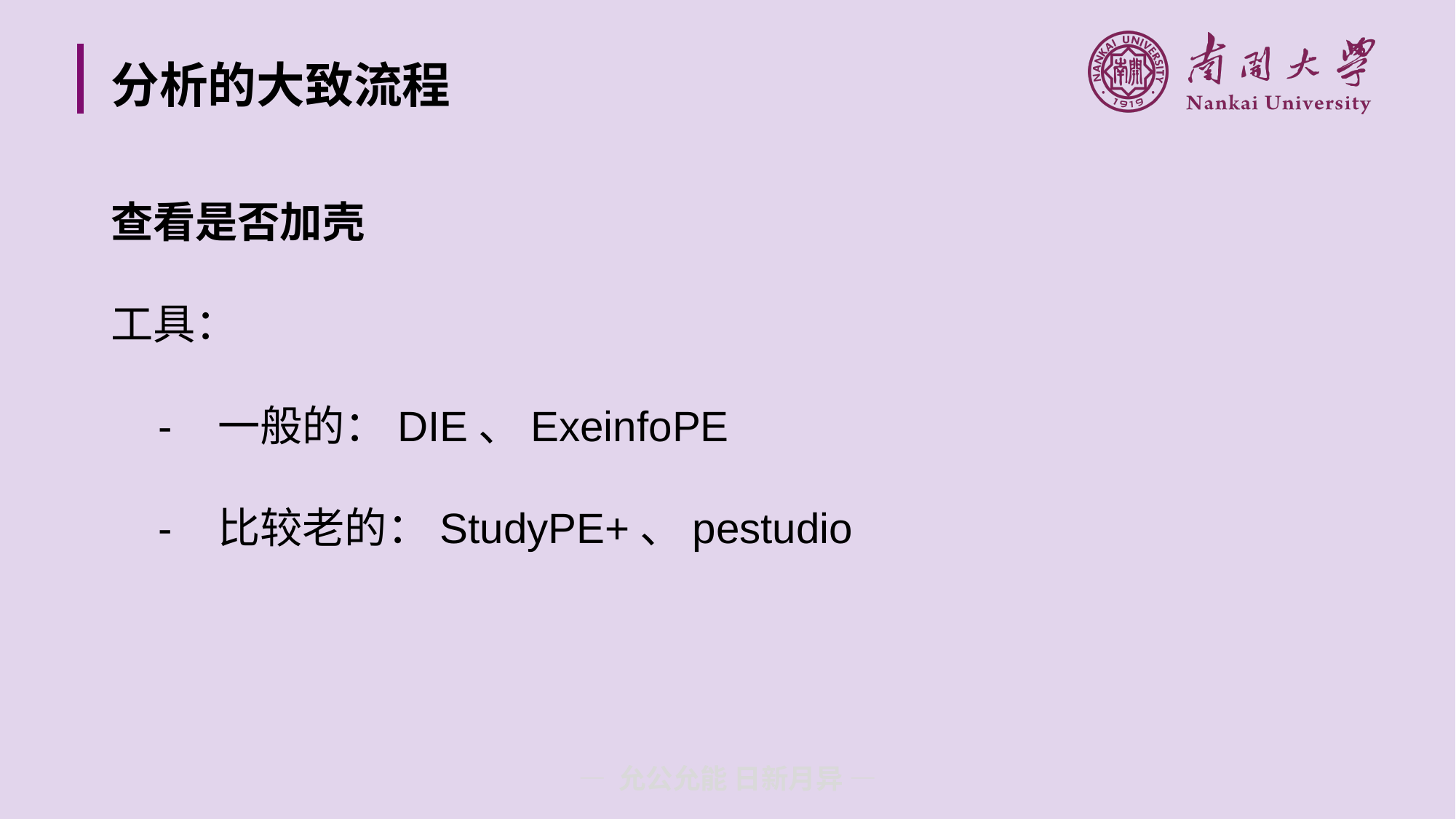

# 分析的大致流程
查看是否加壳
工具：
    -   一般的：DIE、ExeinfoPE
    -   比较老的：StudyPE+、pestudio